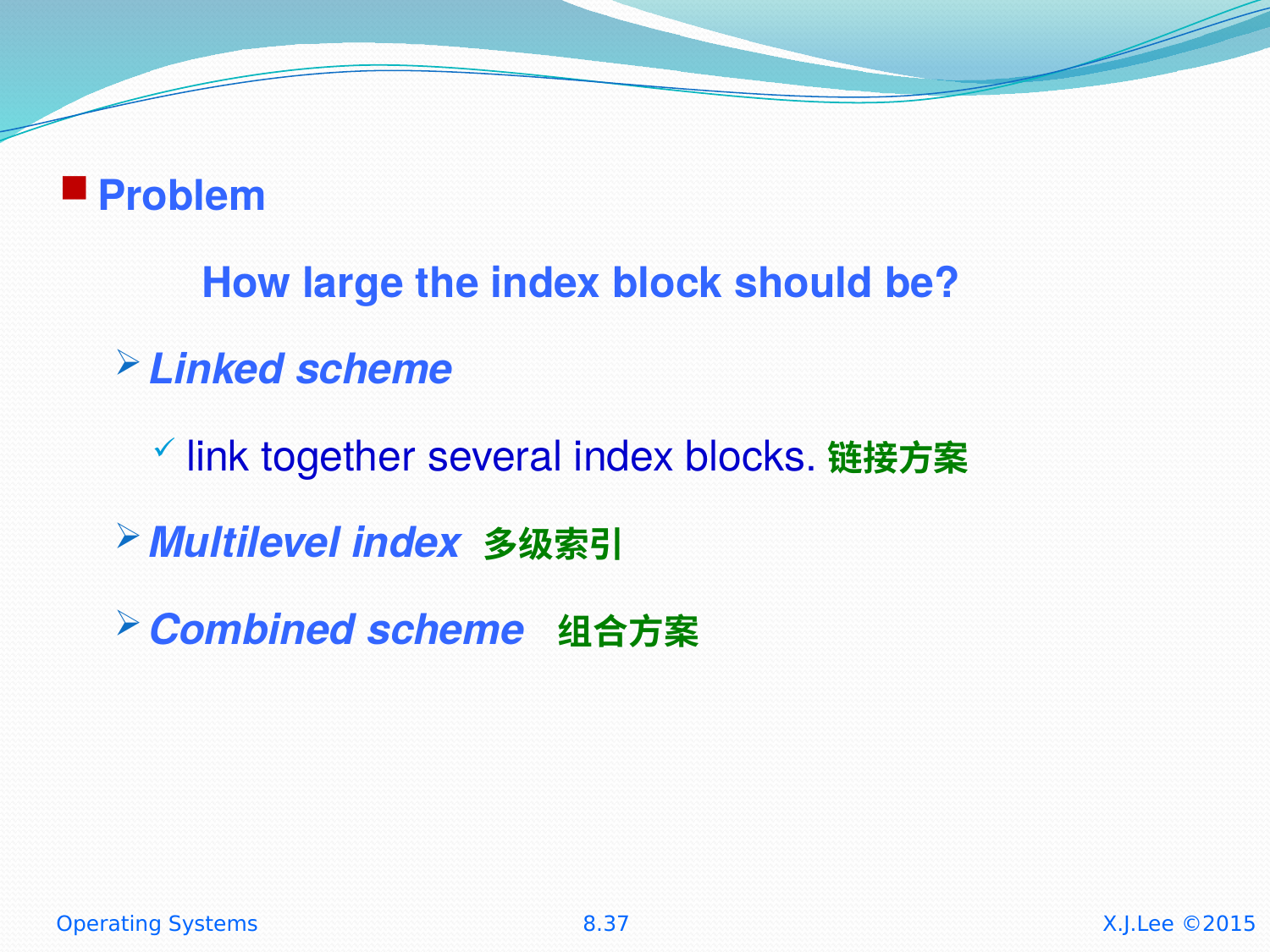

Problem
            How large the index block should be?
Linked scheme
link together several index blocks.链接方案
Multilevel index 多级索引
Combined scheme  组合方案

Operating Systems
8.37
X.J.Lee ©2015